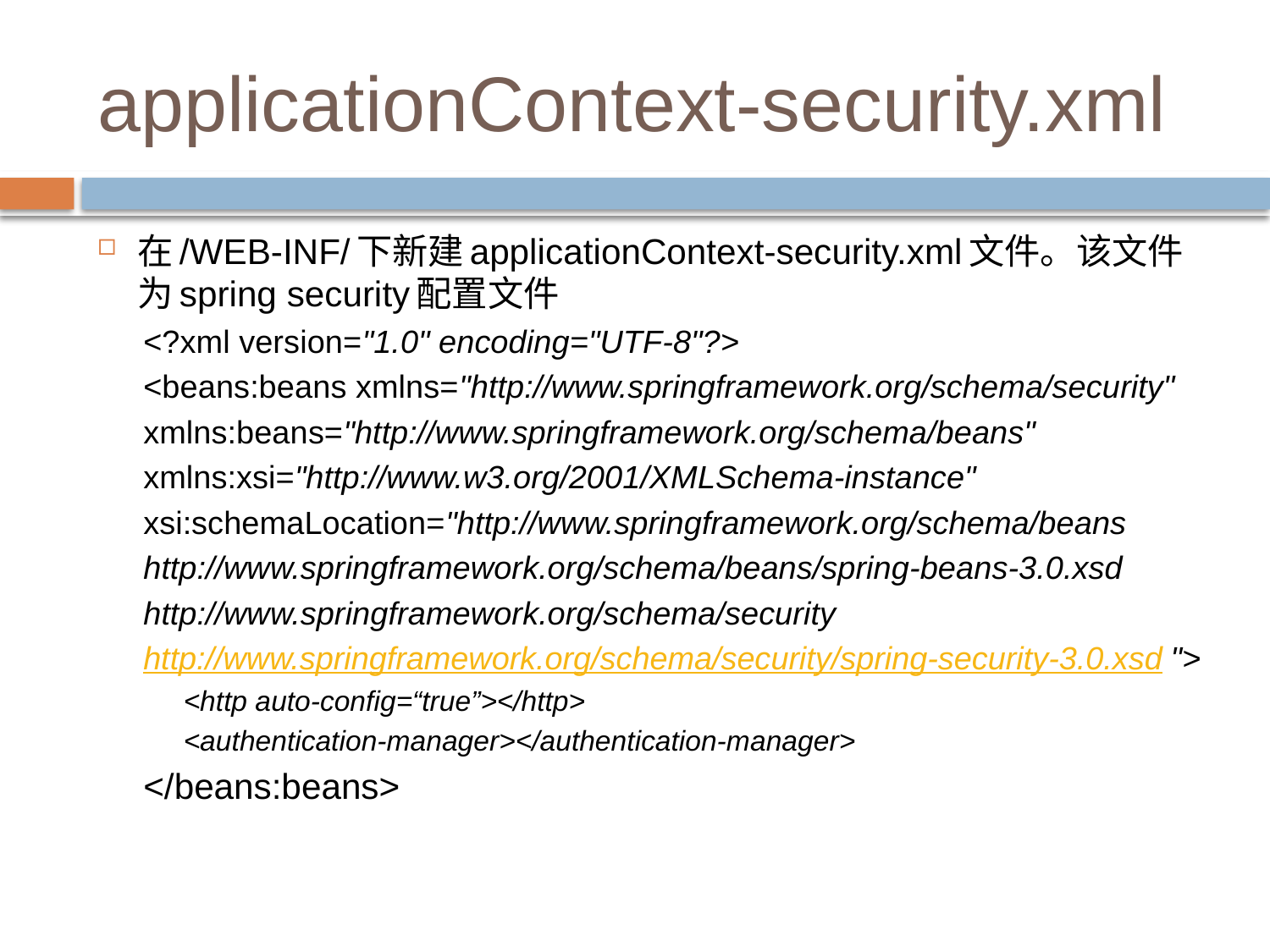

# applicationContext-security.xml
在/WEB-INF/下新建applicationContext-security.xml文件。该文件为spring security配置文件
<?xml version="1.0" encoding="UTF-8"?>
<beans:beans xmlns="http://www.springframework.org/schema/security"
xmlns:beans="http://www.springframework.org/schema/beans"
xmlns:xsi="http://www.w3.org/2001/XMLSchema-instance"
xsi:schemaLocation="http://www.springframework.org/schema/beans
http://www.springframework.org/schema/beans/spring-beans-3.0.xsd
http://www.springframework.org/schema/security
http://www.springframework.org/schema/security/spring-security-3.0.xsd">
<http auto-config=“true”></http>
<authentication-manager></authentication-manager>
</beans:beans>